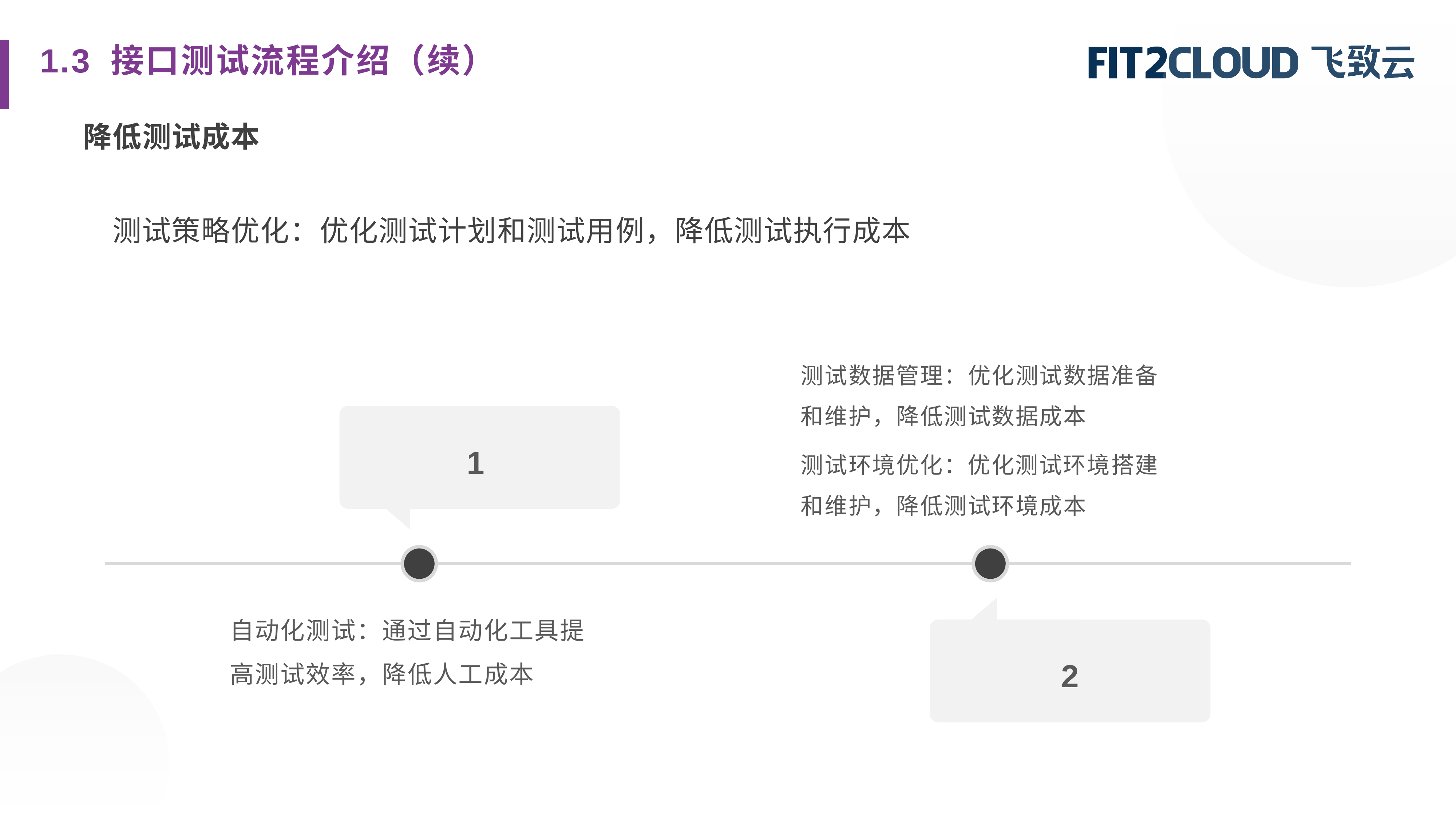

1.3 接口测试流程介绍（续）

降低测试成本
测试策略优化：优化测试计划和测试用例，降低测试执行成本
测试数据管理：优化测试数据准备和维护，降低测试数据成本
测试环境优化：优化测试环境搭建和维护，降低测试环境成本

1

自动化测试：通过自动化工具提高测试效率，降低人工成本

2